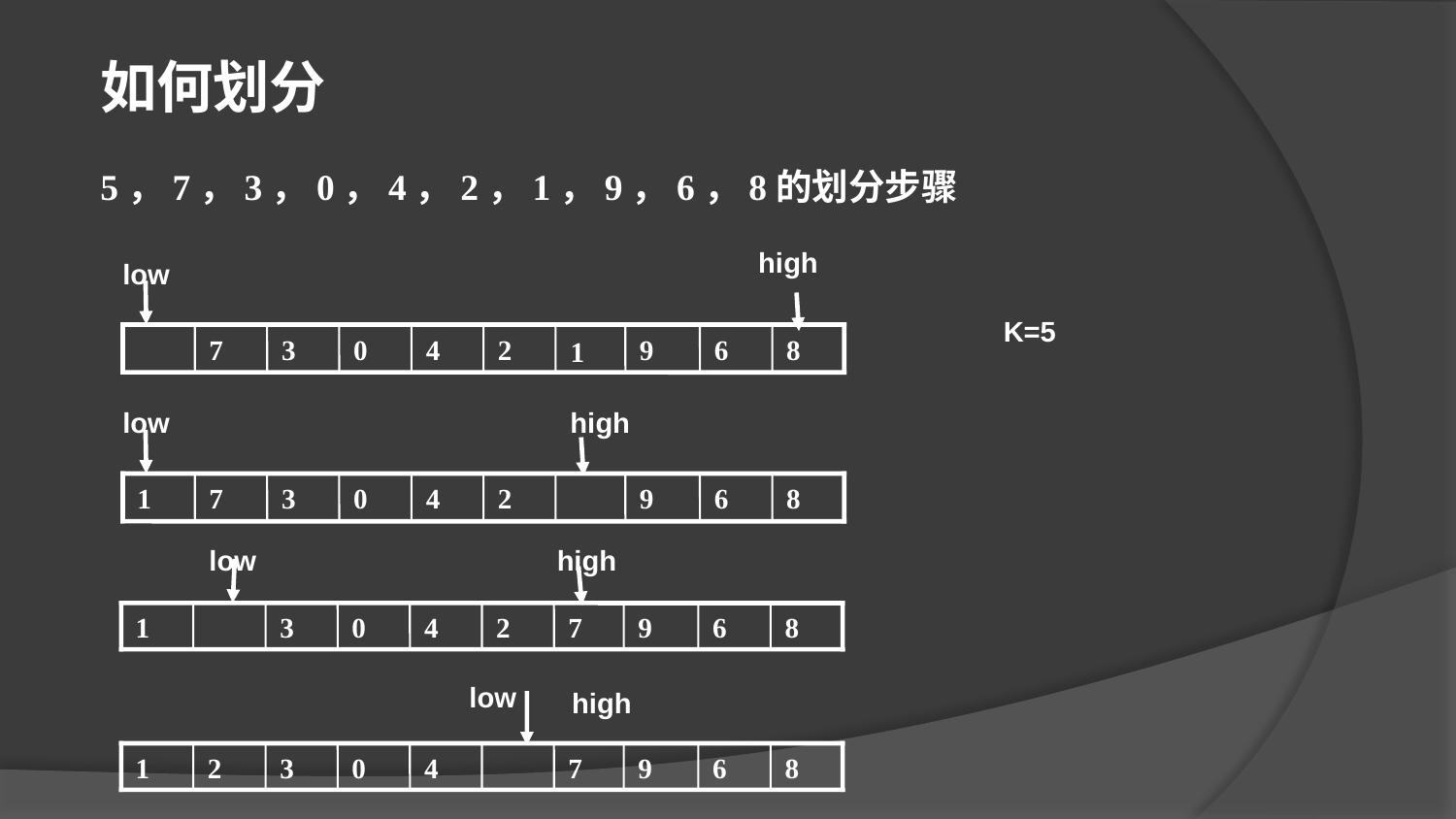

如何划分
5，7，3，0，4，2，1，9，6，8的划分步骤

high
low

7

3

0

4

2

9

6

8

1

K=5
low
high

1

7

3

0

4

2

9

6

8

low
high

1

3

0

4

2

7

9

6

8

low
high

1

2

3

0

4

7

9

6

8